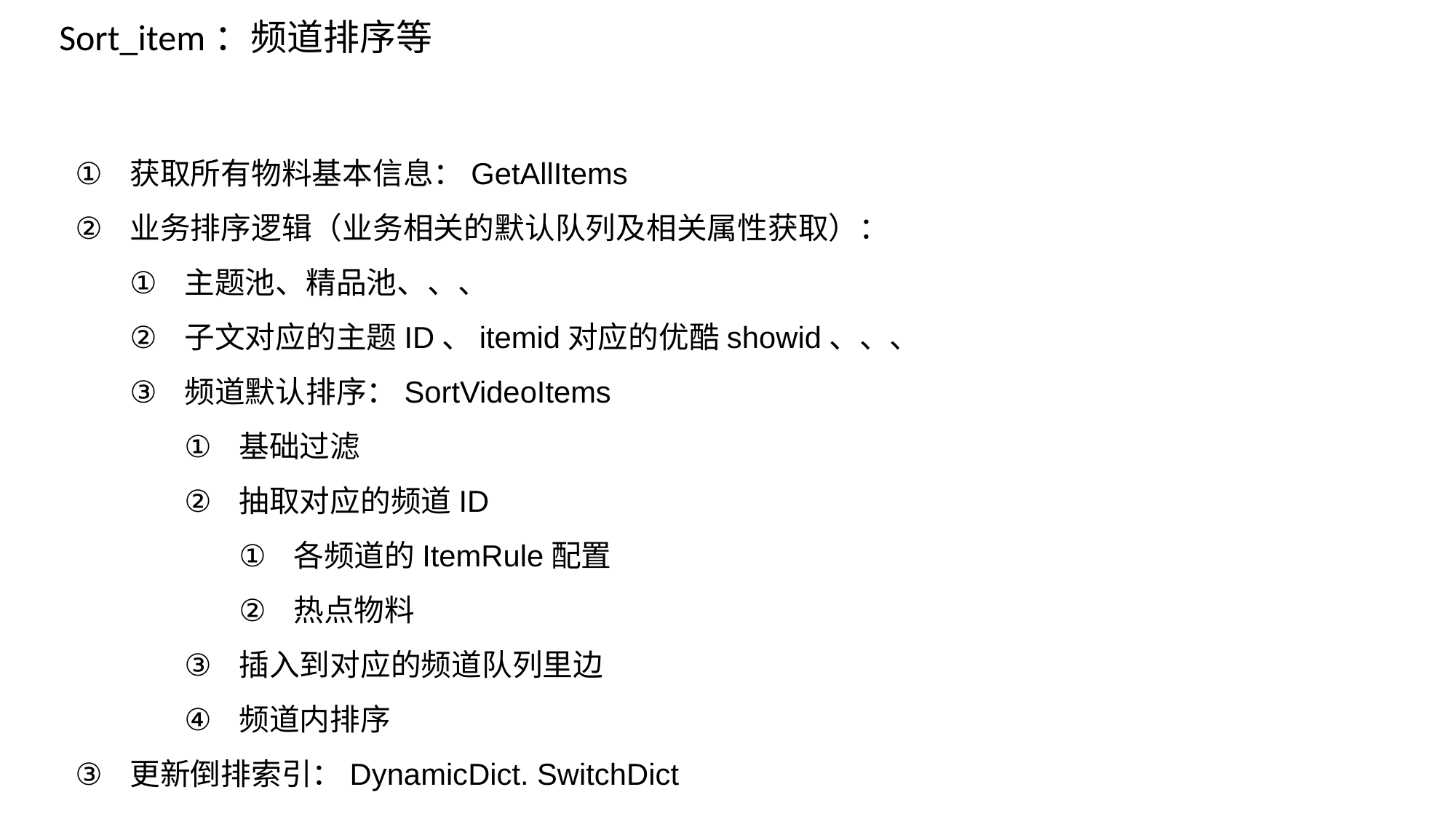

Sort_item：频道排序等
获取所有物料基本信息：GetAllItems
业务排序逻辑（业务相关的默认队列及相关属性获取）：
主题池、精品池、、、
子文对应的主题ID、itemid对应的优酷showid、、、
频道默认排序：SortVideoItems
基础过滤
抽取对应的频道ID
各频道的ItemRule配置
热点物料
插入到对应的频道队列里边
频道内排序
更新倒排索引：DynamicDict. SwitchDict